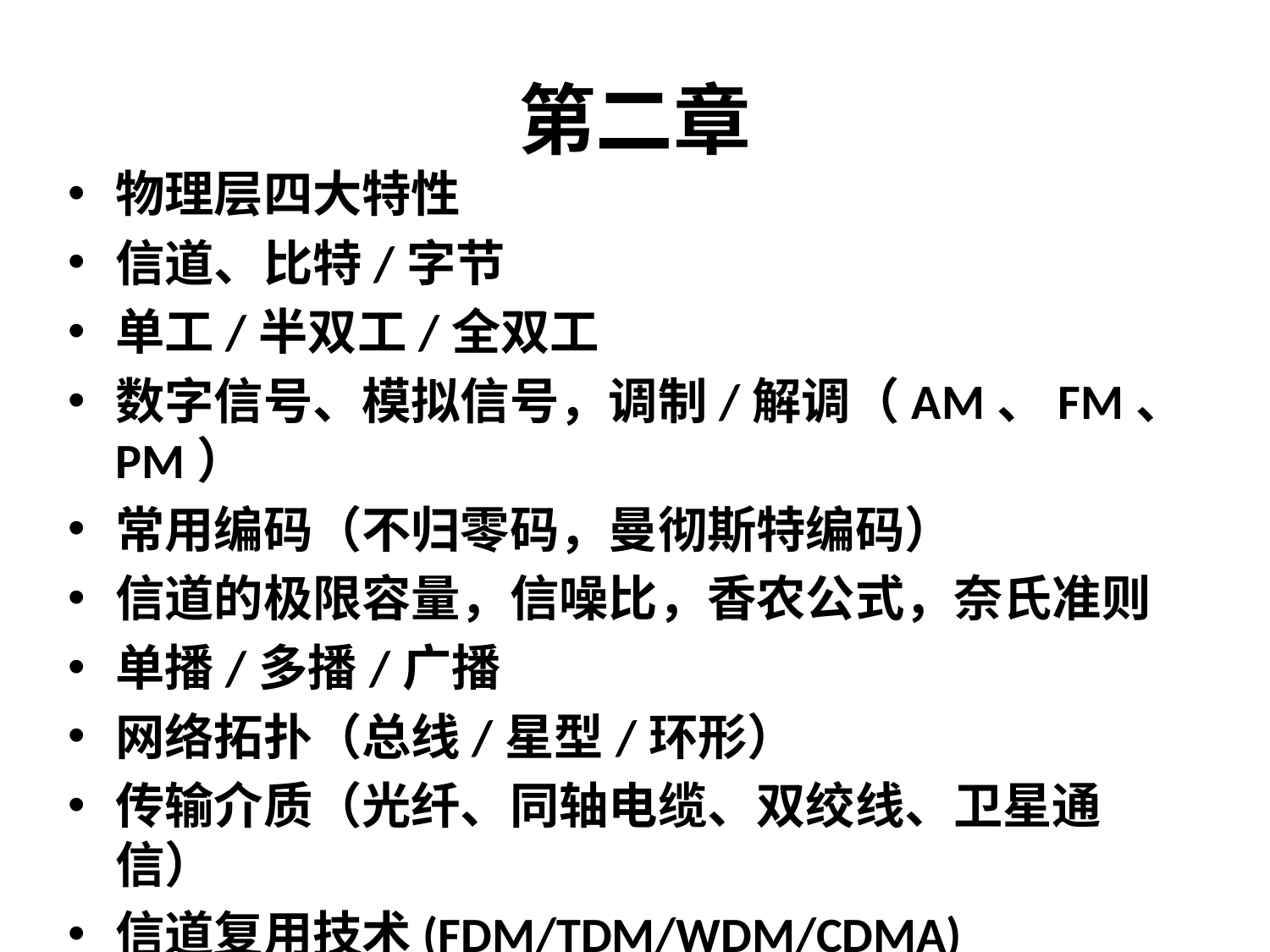

# 第二章
物理层四大特性
信道、比特/字节
单工/半双工/全双工
数字信号、模拟信号，调制/解调（AM、FM、PM）
常用编码（不归零码，曼彻斯特编码）
信道的极限容量，信噪比，香农公式，奈氏准则
单播/多播/广播
网络拓扑（总线/星型/环形）
传输介质（光纤、同轴电缆、双绞线、卫星通信）
信道复用技术(FDM/TDM/WDM/CDMA)